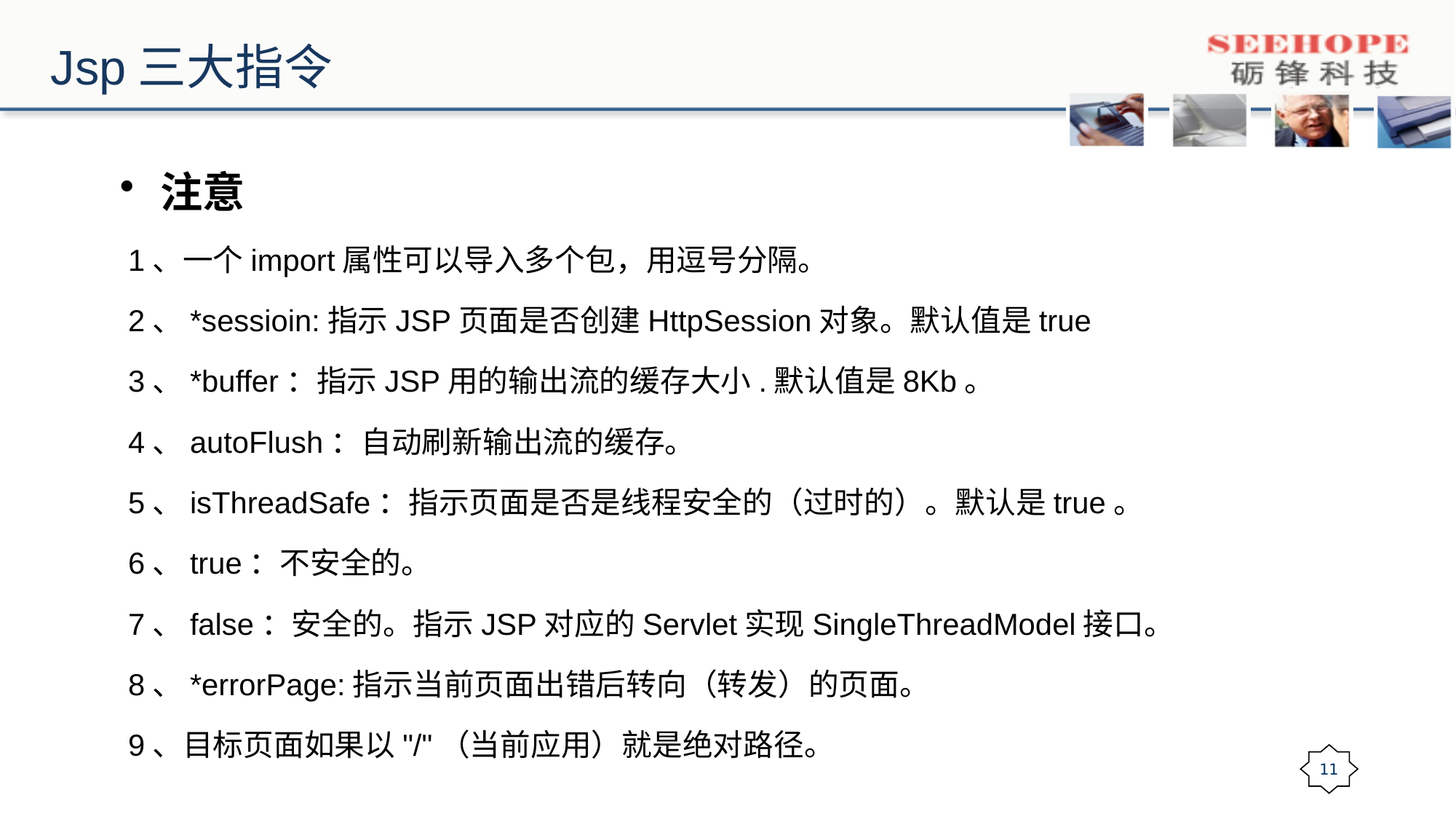

# Jsp三大指令
注意
 1、一个import属性可以导入多个包，用逗号分隔。
 2、*sessioin:指示JSP页面是否创建HttpSession对象。默认值是true
 3、*buffer：指示JSP用的输出流的缓存大小.默认值是8Kb。
 4、autoFlush：自动刷新输出流的缓存。
 5、isThreadSafe：指示页面是否是线程安全的（过时的）。默认是true。
 6、true：不安全的。
 7、false：安全的。指示JSP对应的Servlet实现SingleThreadModel接口。
 8、*errorPage:指示当前页面出错后转向（转发）的页面。
 9、目标页面如果以"/"（当前应用）就是绝对路径。